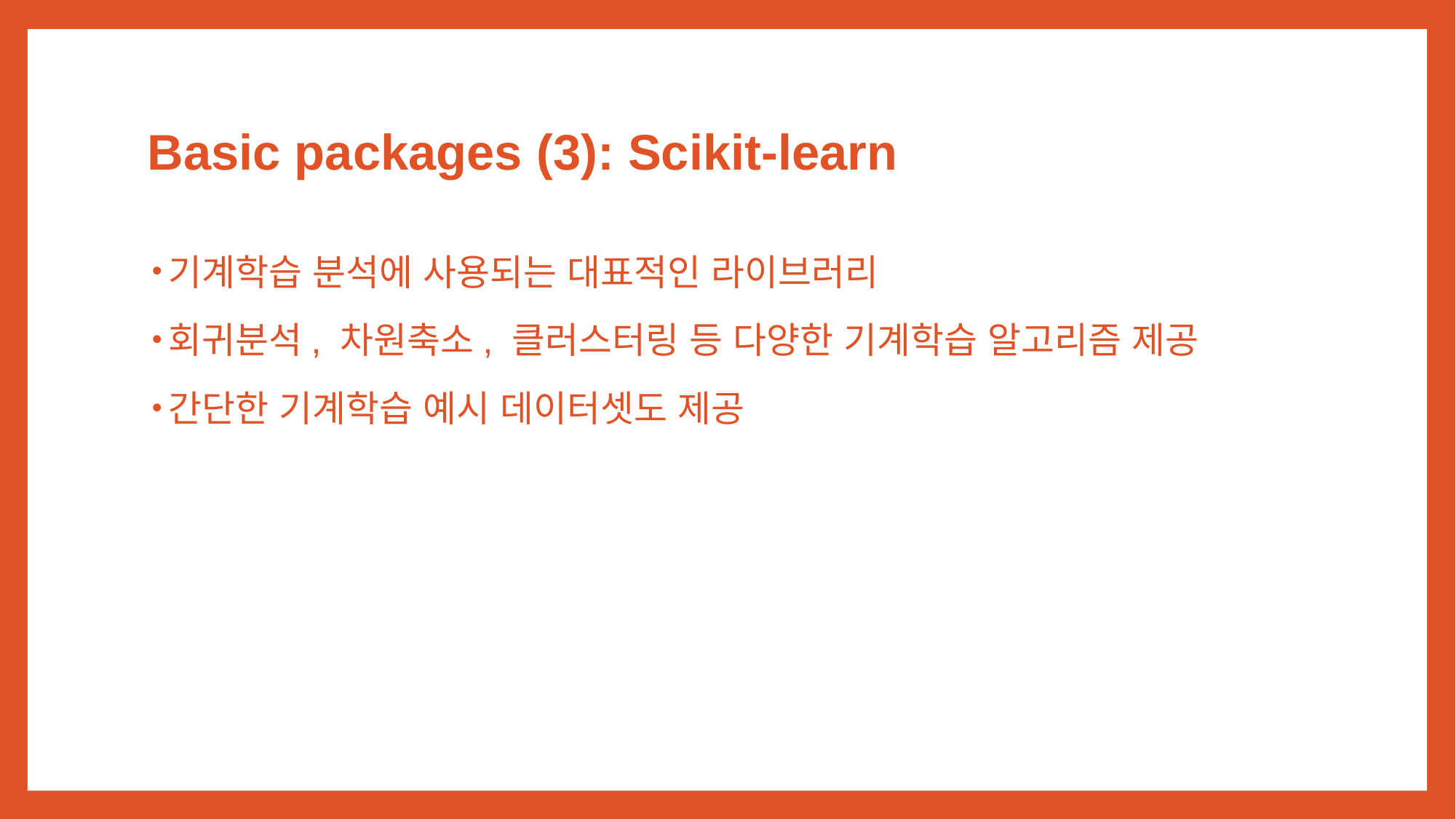

# Basic packages (3): Scikit-learn
기계학습 분석에 사용되는 대표적인 라이브러리
회귀분석, 차원축소, 클러스터링 등 다양한 기계학습 알고리즘 제공
간단한 기계학습 예시 데이터셋도 제공